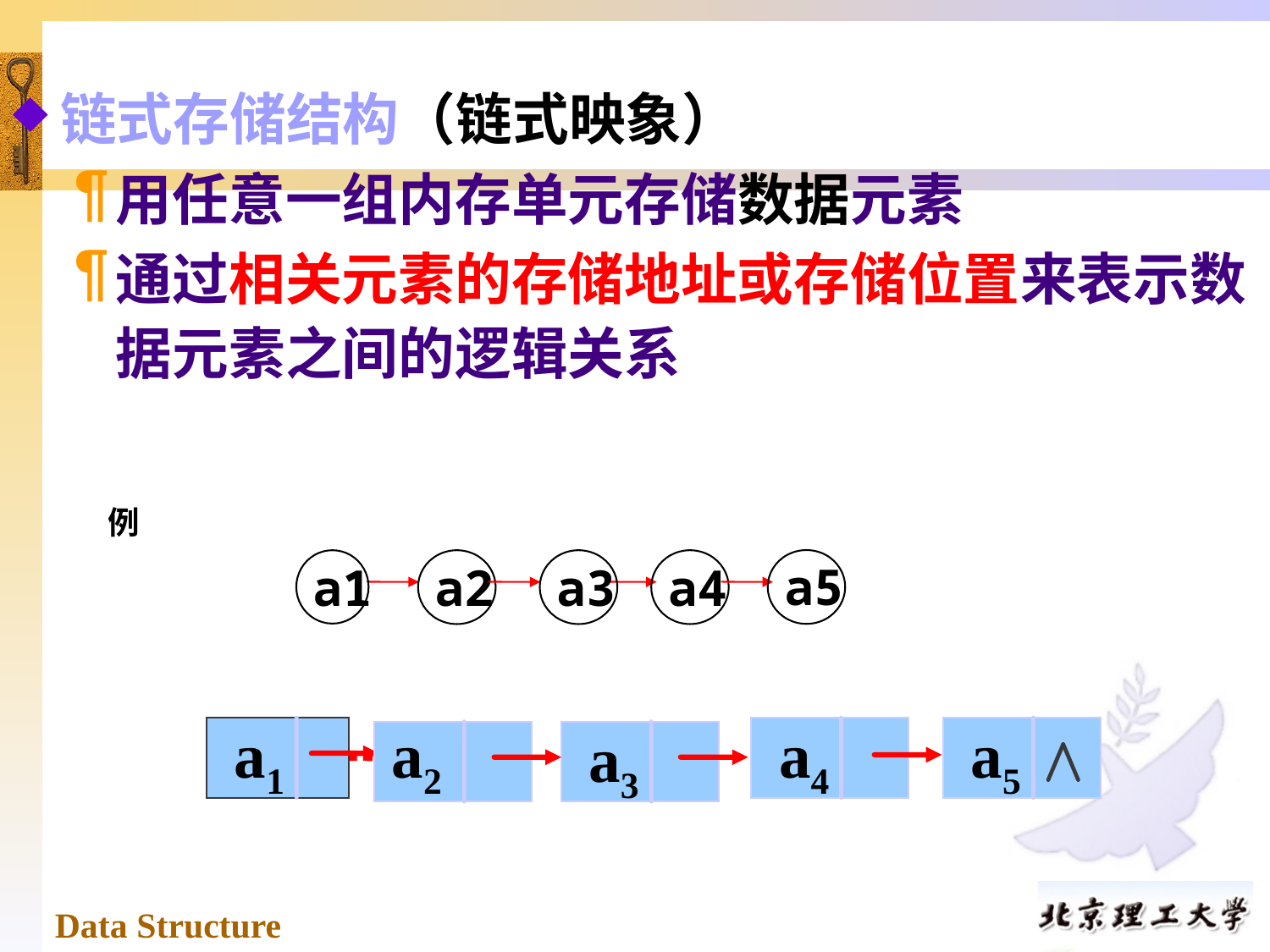

链式存储结构（链式映象）
用任意一组内存单元存储数据元素
通过相关元素的存储地址或存储位置来表示数据元素之间的逻辑关系
例

a5

a1

a2

a3

a4

a1
a2

a4
a5

a3